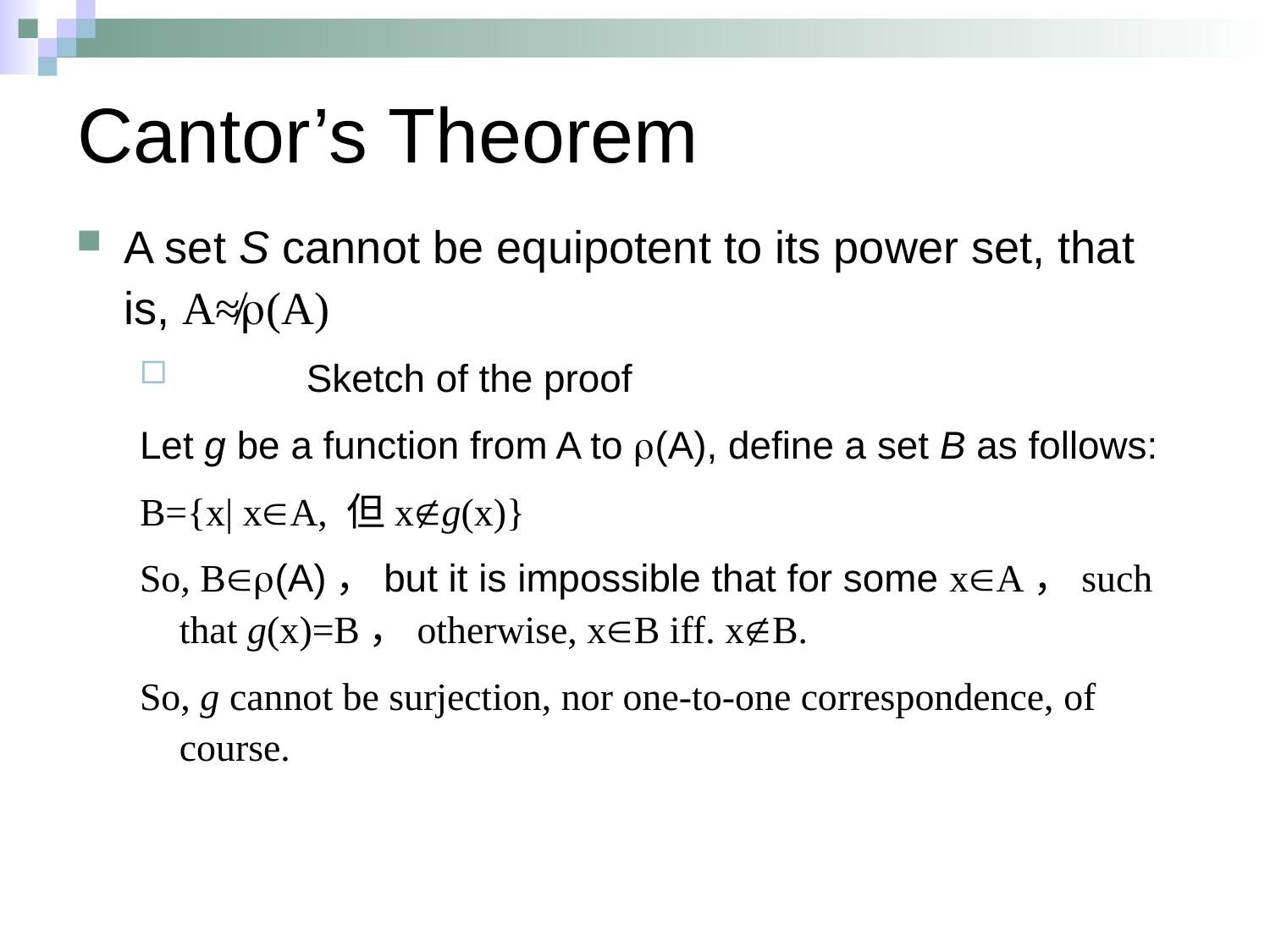

# Cantor’s Theorem
A set S cannot be equipotent to its power set, that is, A≉ρ(A)
	Sketch of the proof
Let g be a function from A to ρ(A), define a set B as follows:
B={x| x∈A, 但x∉g(x)}
So, B∈ρ(A)，but it is impossible that for some x∈A，such that g(x)=B，otherwise, x∈B iff. x∉B.
So, g cannot be surjection, nor one-to-one correspondence, of course.